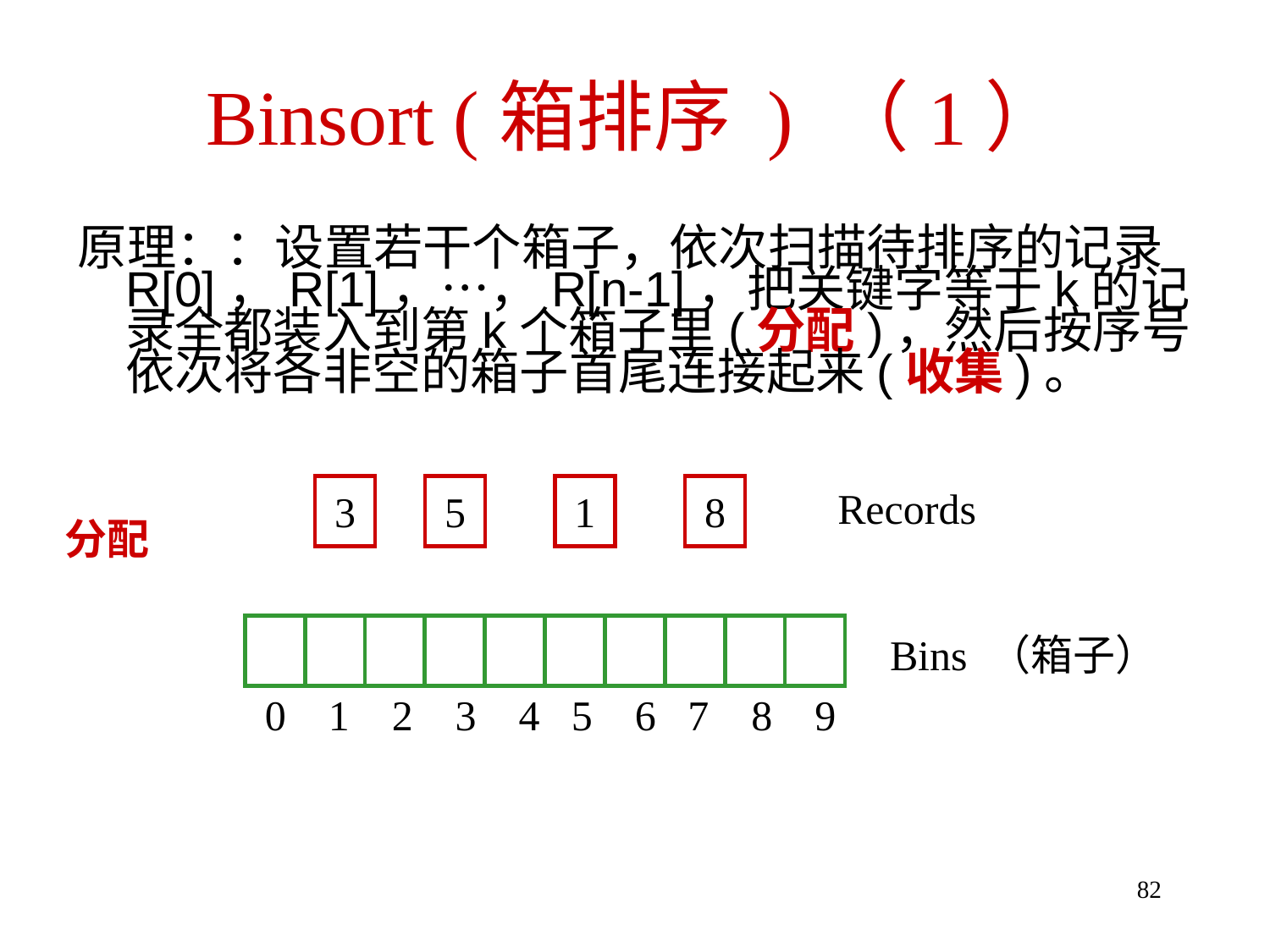

# Binsort (箱排序 ) （1）
原理：：设置若干个箱子，依次扫描待排序的记录R[0]，R[1]，…，R[n-1]，把关键字等于k的记录全都装入到第k个箱子里(分配)，然后按序号依次将各非空的箱子首尾连接起来(收集)。

3
5
1
8
Records
分配

Bins （箱子）
0    1    2    3    4   5    6   7    8    9
82